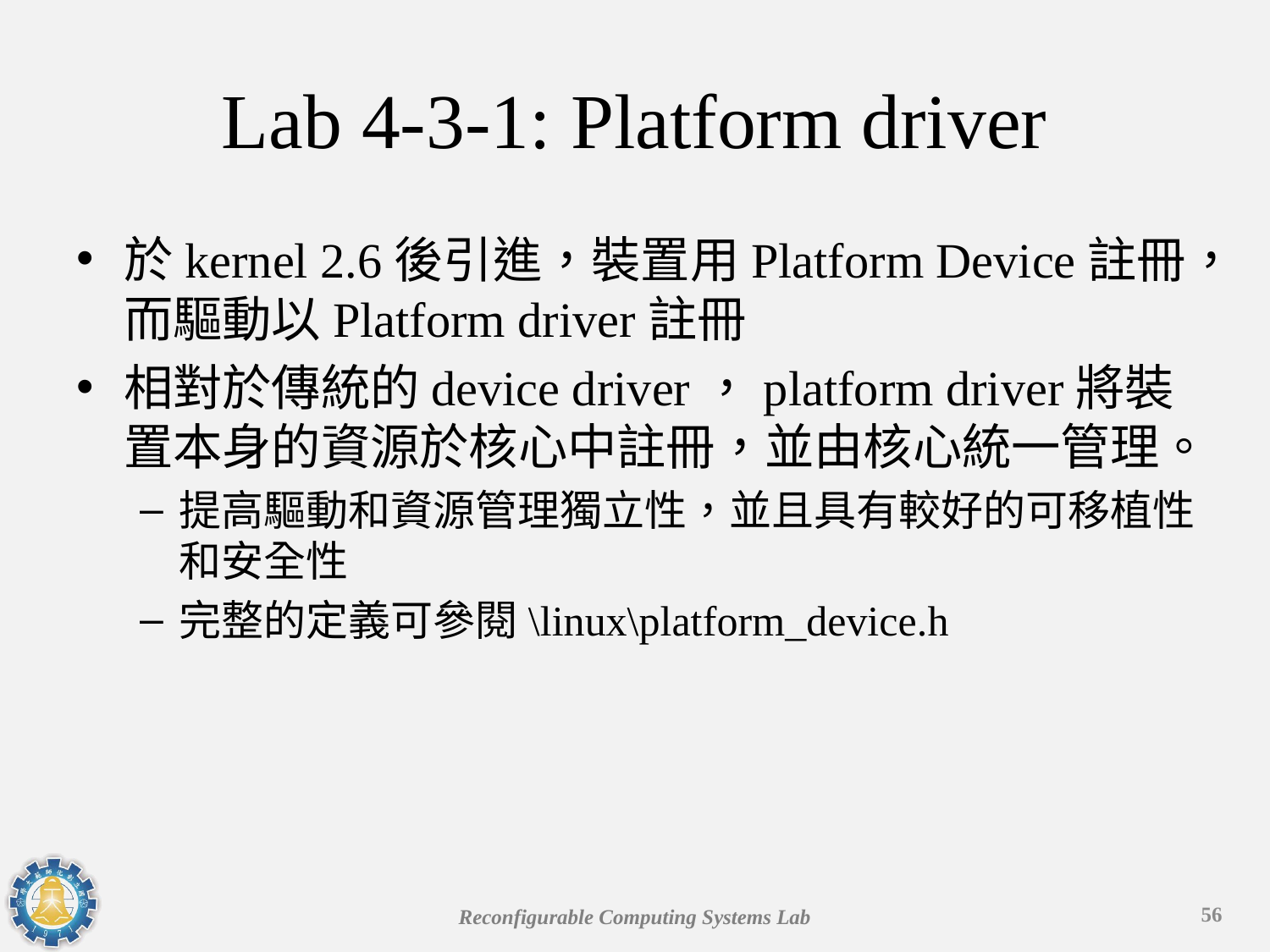

# Lab 4-3-1: Platform driver
於kernel 2.6後引進，裝置用Platform Device註冊，而驅動以Platform driver註冊
相對於傳統的device driver，platform driver將裝置本身的資源於核心中註冊，並由核心統一管理。
提高驅動和資源管理獨立性，並且具有較好的可移植性和安全性
完整的定義可參閱\linux\platform_device.h
56